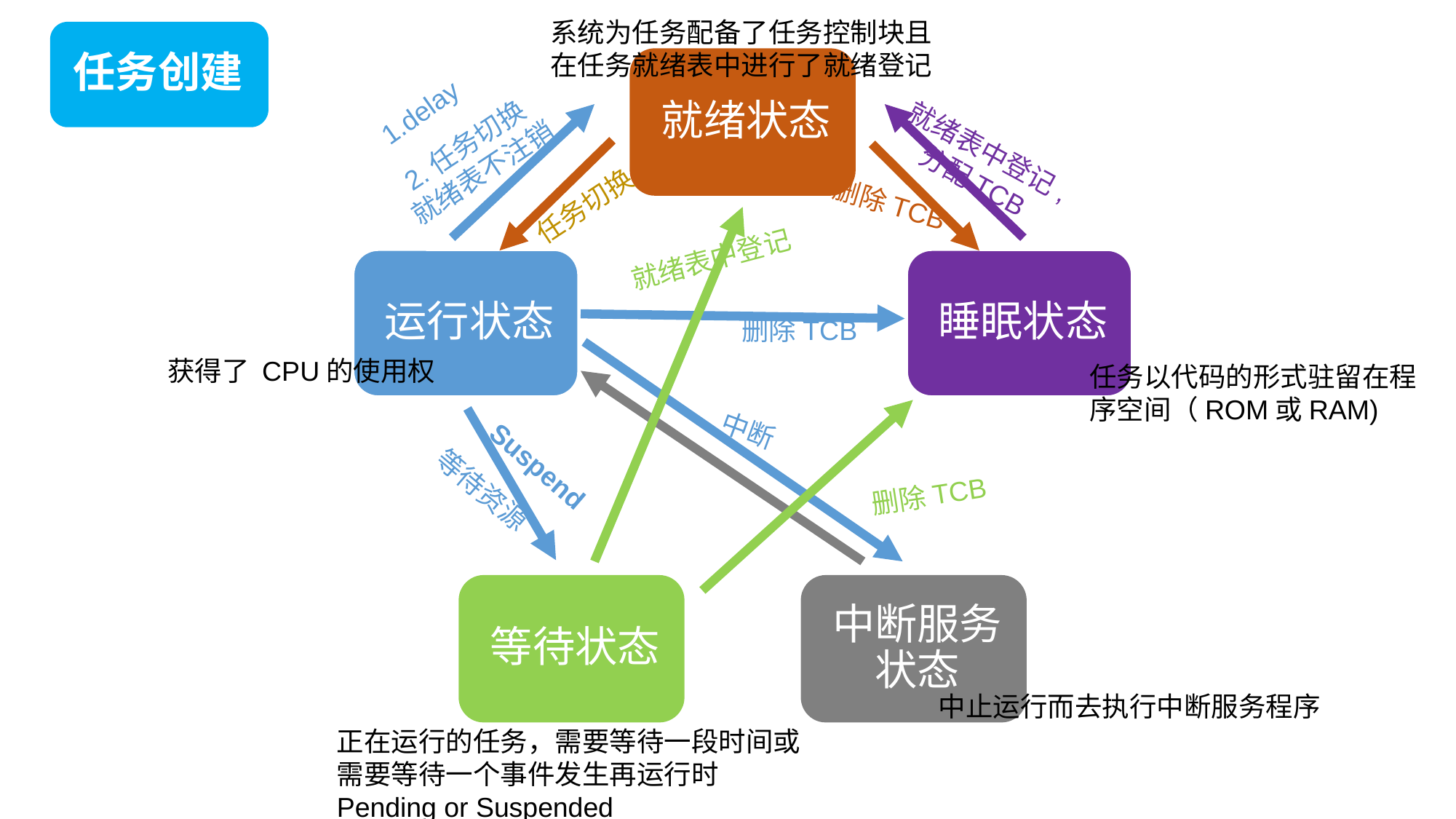

系统为任务配备了任务控制块且在任务就绪表中进行了就绪登记

任务创建
就绪状态
睡眠状态
中断服务状态
等待状态
运行状态
1.delay
2.任务切换
就绪表不注销
就绪表中登记,
分配TCB
删除TCB
任务切换
就绪表中登记
删除TCB
获得了 CPU的使用权
任务以代码的形式驻留在程序空间（ROM或RAM)
中断
Suspend
等待资源
删除TCB
中止运行而去执行中断服务程序
正在运行的任务，需要等待一段时间或需要等待一个事件发生再运行时
Pending or Suspended